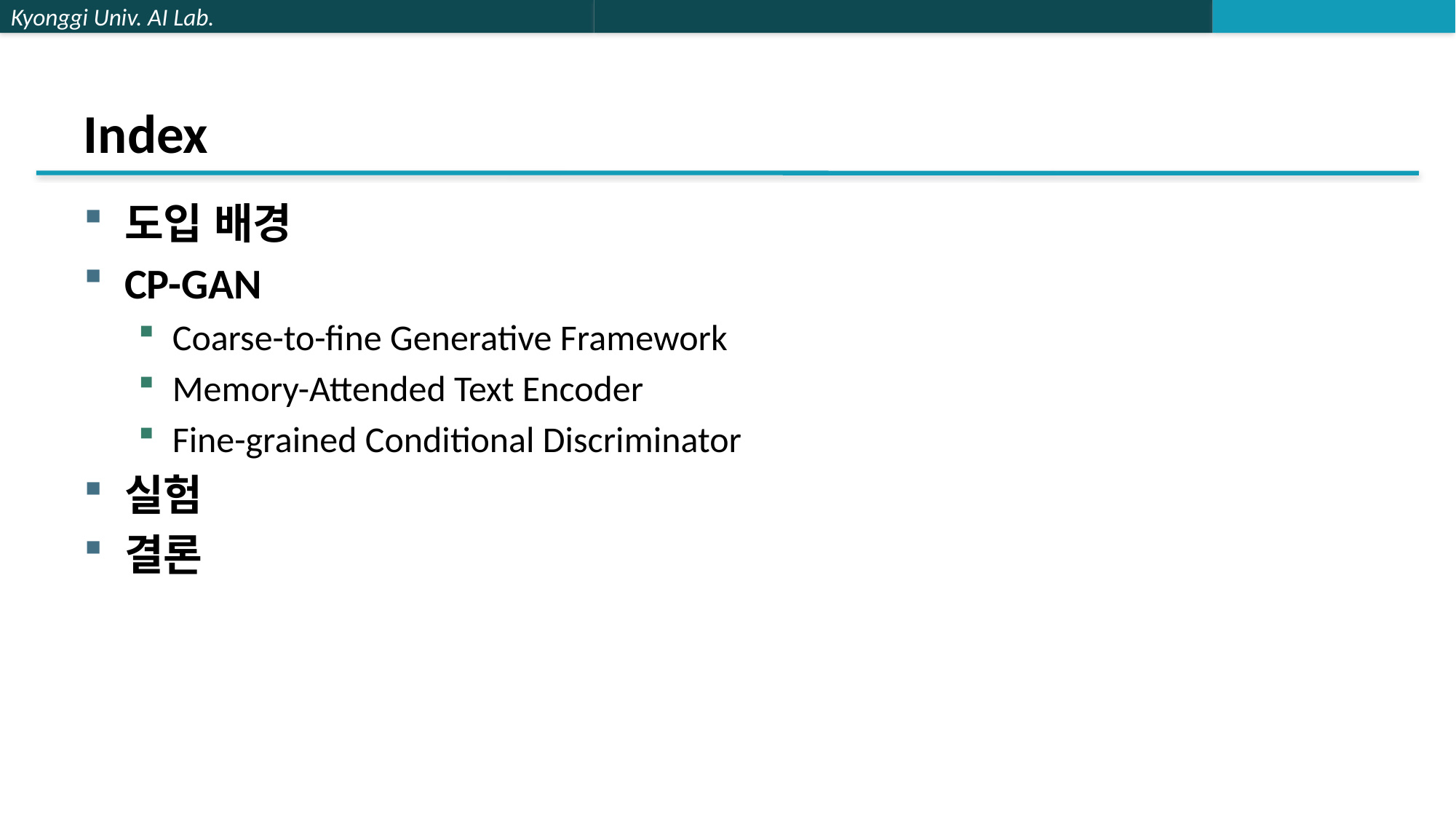

# Index
도입 배경
CP-GAN
Coarse-to-fine Generative Framework
Memory-Attended Text Encoder
Fine-grained Conditional Discriminator
실험
결론